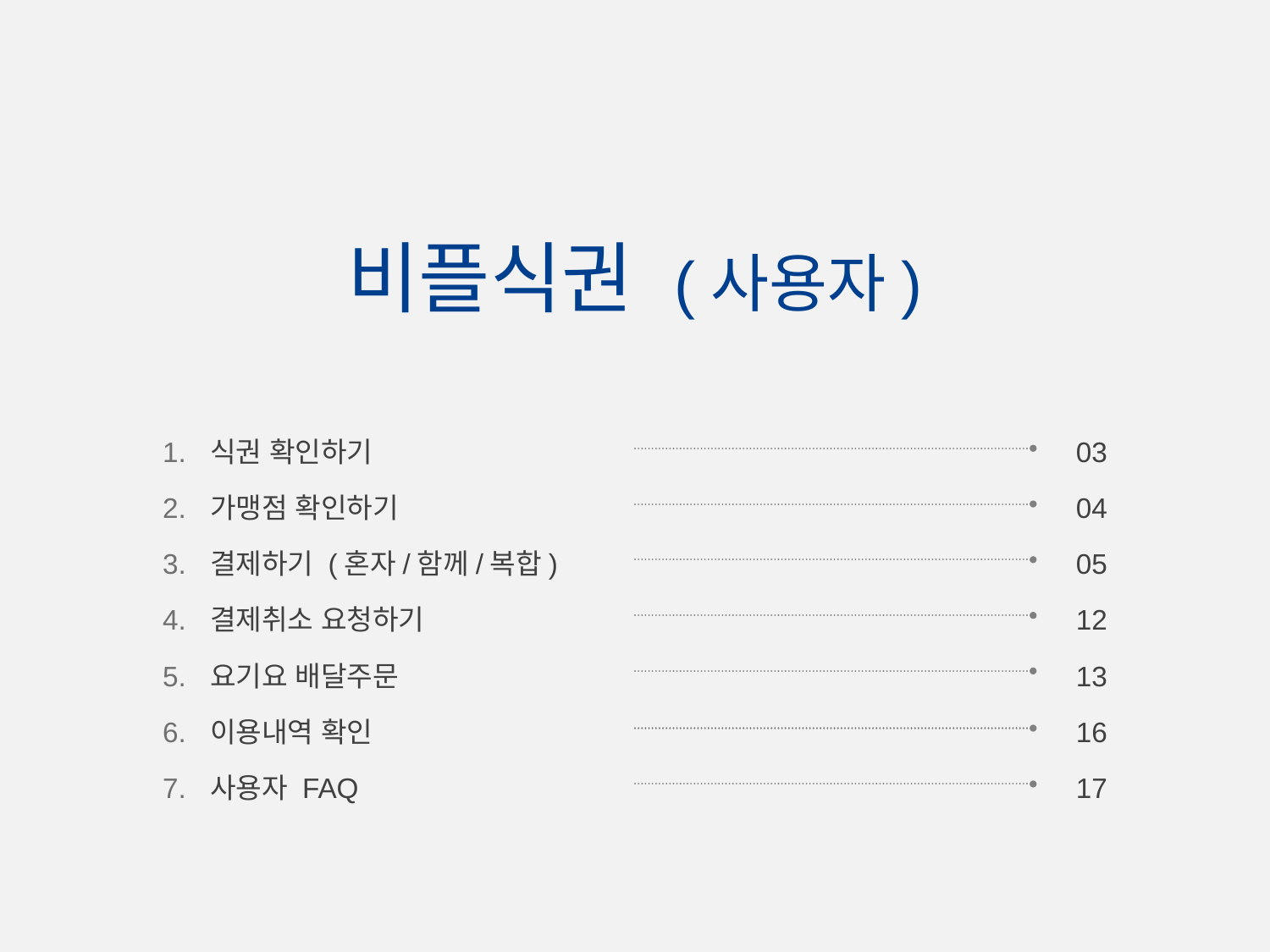

# 비플식권 (사용자)
식권 확인하기
가맹점 확인하기
결제하기 (혼자/함께/복합)
결제취소 요청하기
요기요 배달주문
이용내역 확인
사용자 FAQ
03
04
05
12
13
16
17